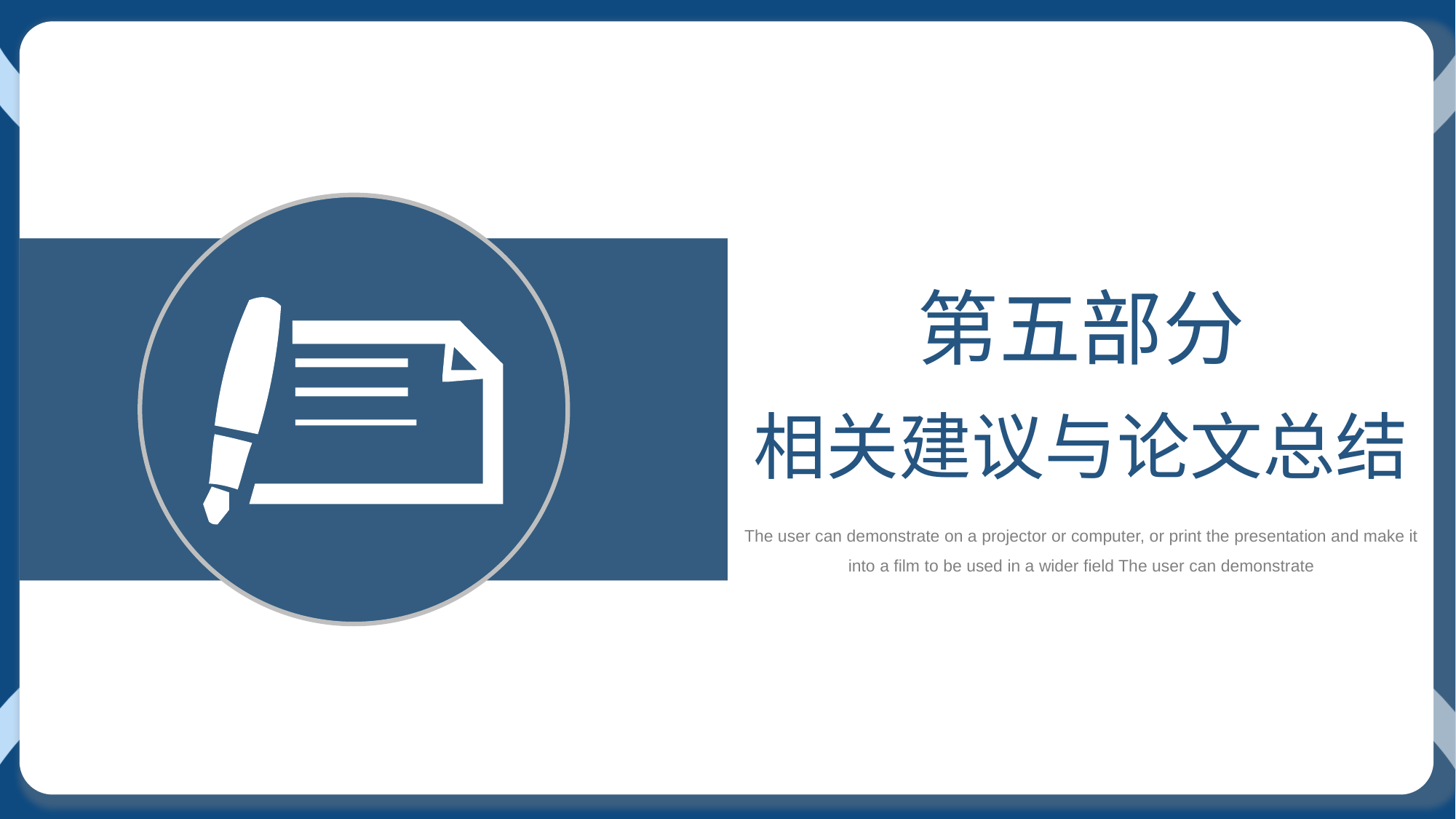

第五部分
相关建议与论文总结
The user can demonstrate on a projector or computer, or print the presentation and make it into a film to be used in a wider field The user can demonstrate